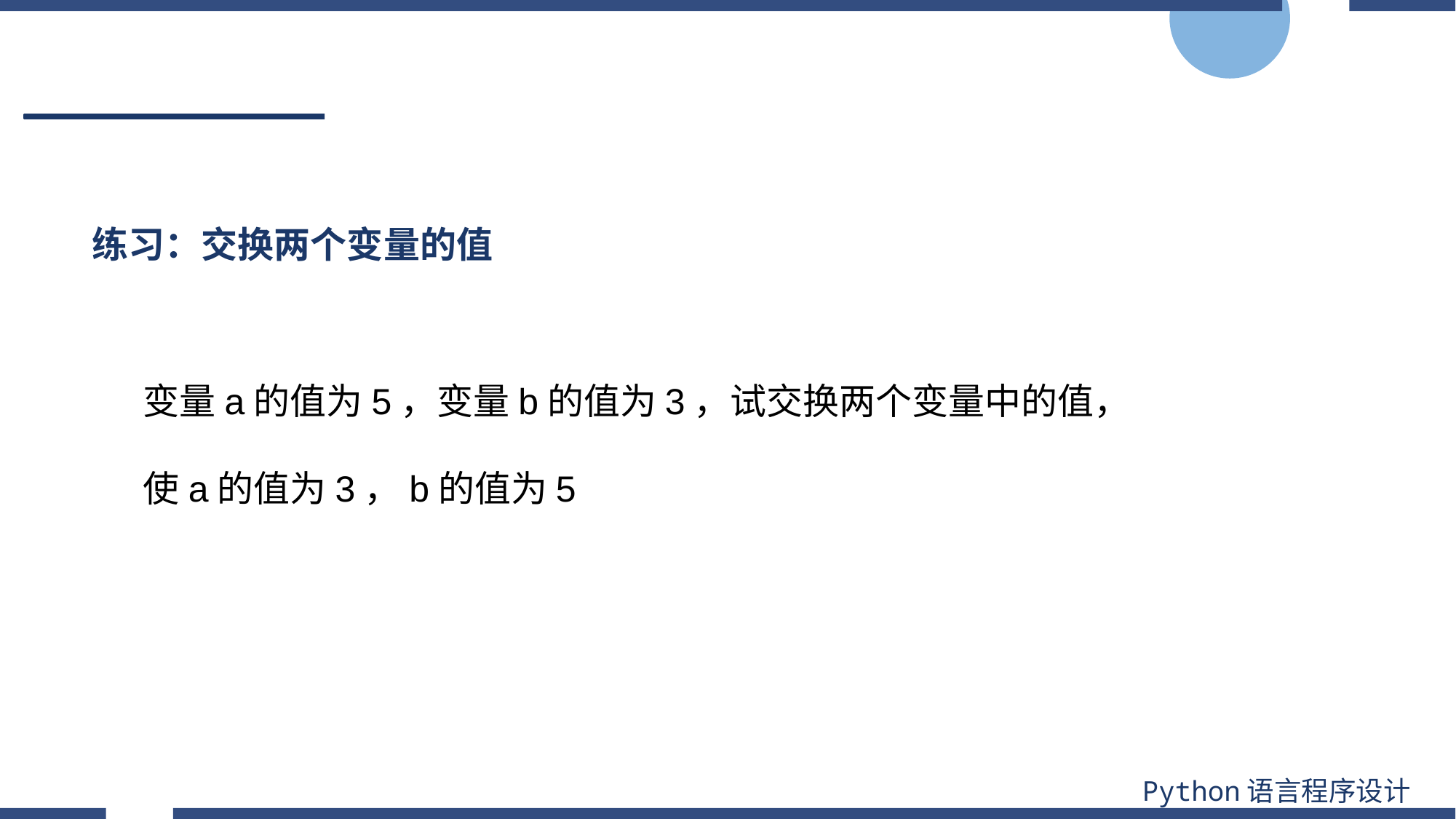

# 练习：交换两个变量的值
变量a的值为5，变量b的值为3，试交换两个变量中的值，
使a的值为3，b的值为5